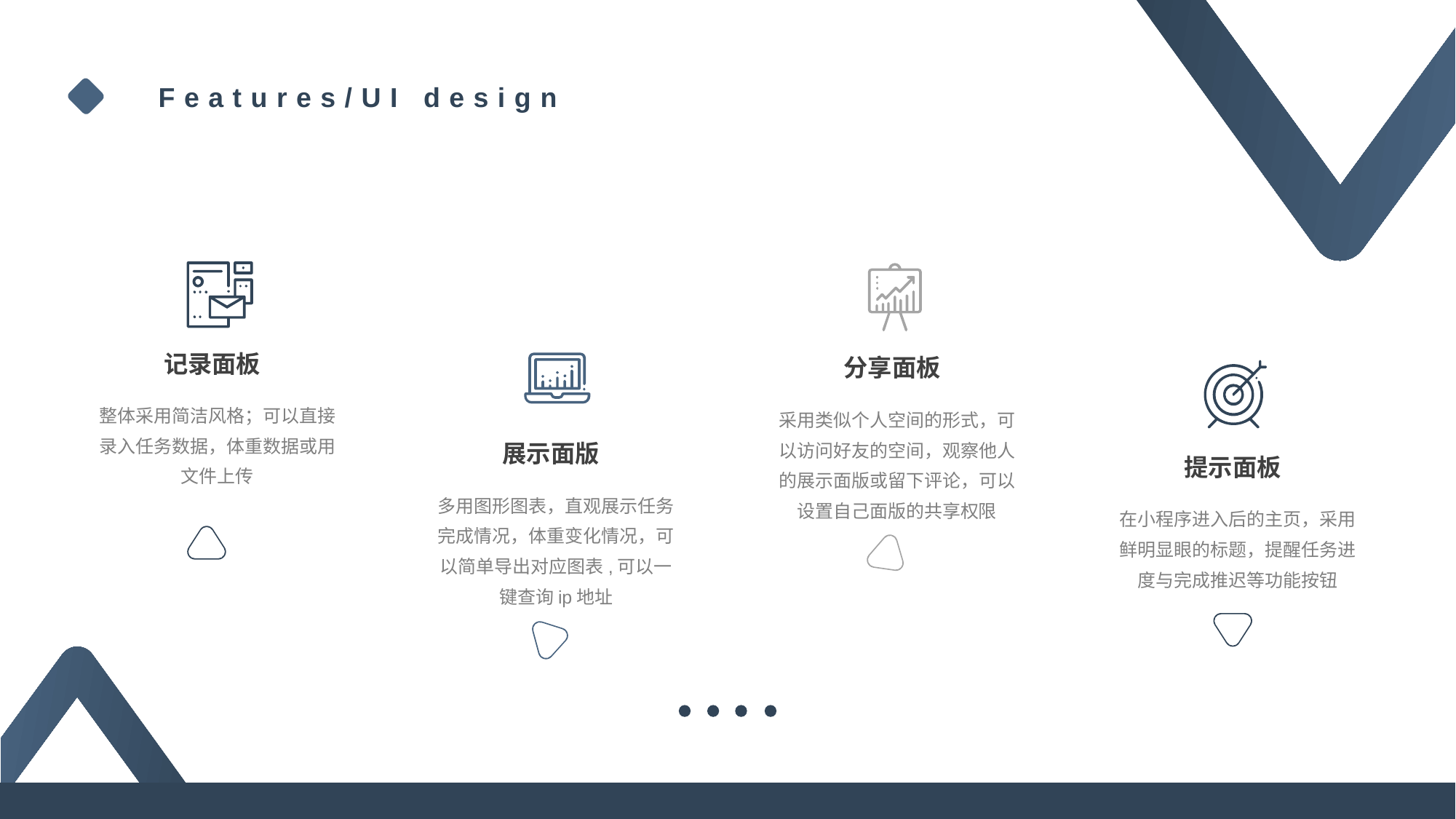

Features/UI design

记录面板
分享面板

整体采用简洁风格；可以直接录入任务数据，体重数据或用文件上传
采用类似个人空间的形式，可以访问好友的空间，观察他人的展示面版或留下评论，可以设置自己面版的共享权限
展示面版
提示面板
多用图形图表，直观展示任务完成情况，体重变化情况，可以简单导出对应图表,可以一键查询ip地址
在小程序进入后的主页，采用鲜明显眼的标题，提醒任务进度与完成推迟等功能按钮